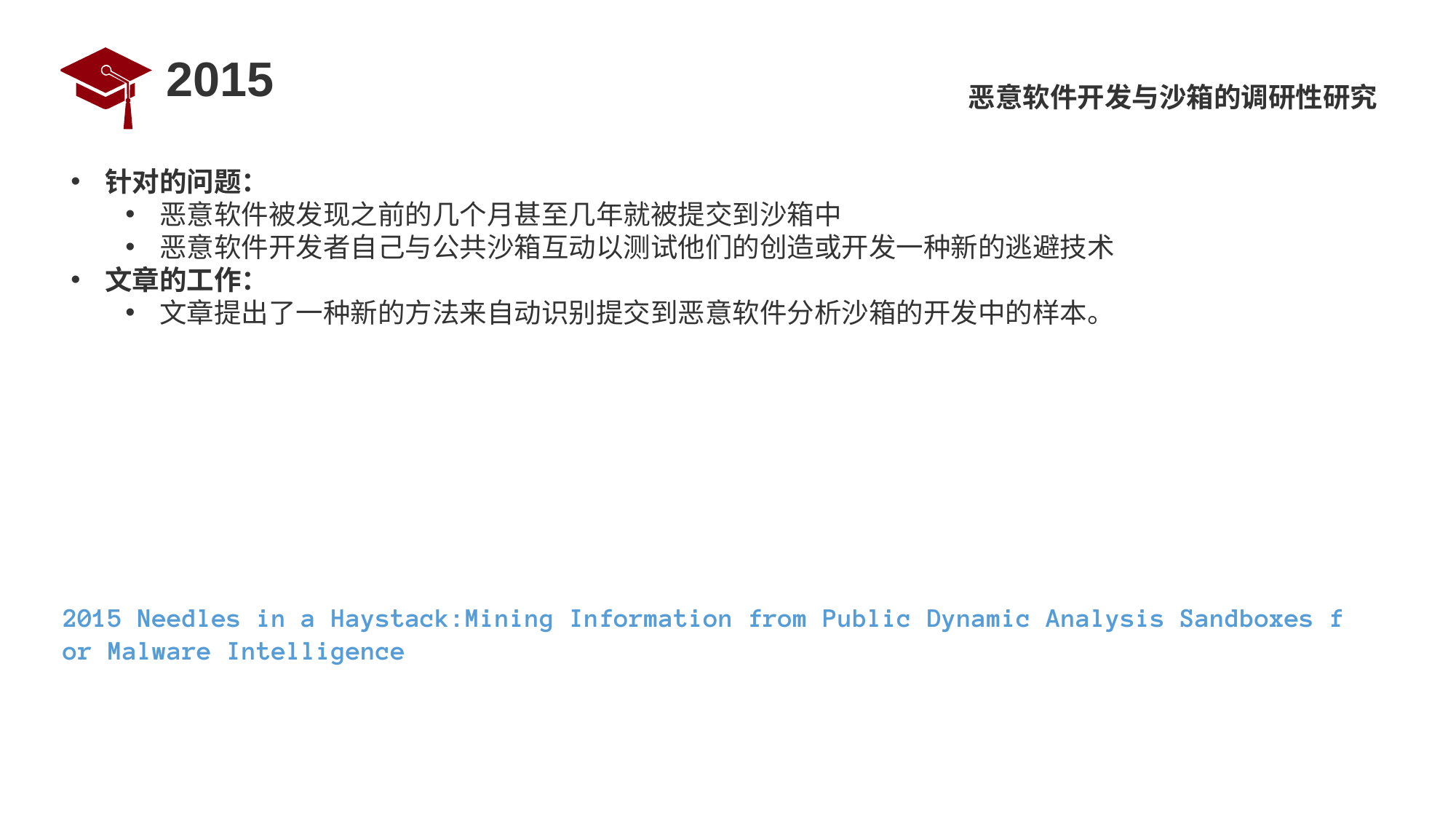

# 2015
恶意软件开发与沙箱的调研性研究
针对的问题：
恶意软件被发现之前的几个月甚至几年就被提交到沙箱中
恶意软件开发者自己与公共沙箱互动以测试他们的创造或开发一种新的逃避技术
文章的工作：
文章提出了一种新的方法来自动识别提交到恶意软件分析沙箱的开发中的样本。
2015 Needles in a Haystack:Mining Information from Public Dynamic Analysis Sandboxes for Malware Intelligence